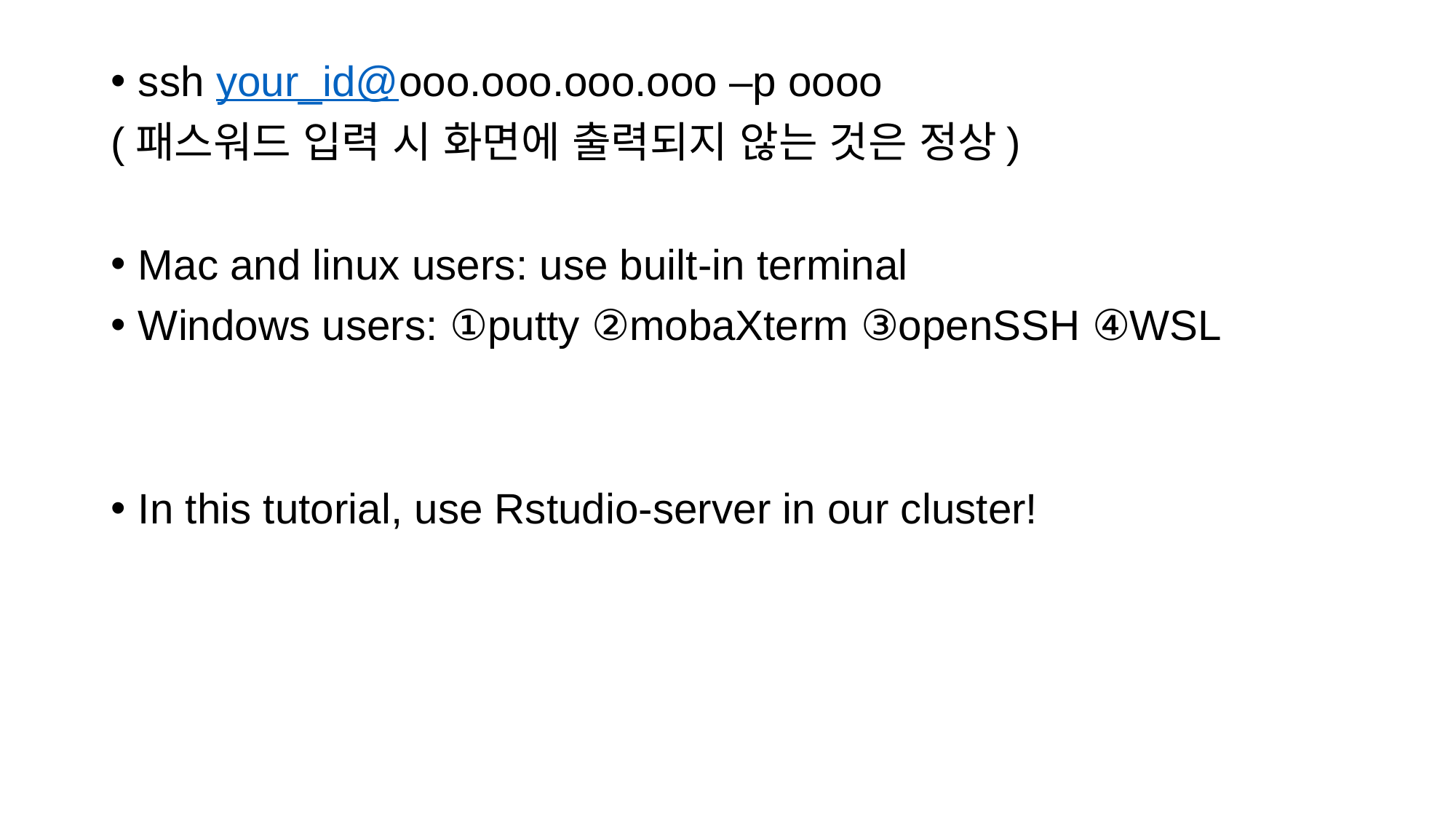

ssh your_id@ooo.ooo.ooo.ooo –p oooo
(패스워드 입력 시 화면에 출력되지 않는 것은 정상)

Mac and linux users: use built-in terminal
Windows users: ①putty ②mobaXterm ③openSSH ④WSL

In this tutorial, use Rstudio-server in our cluster!